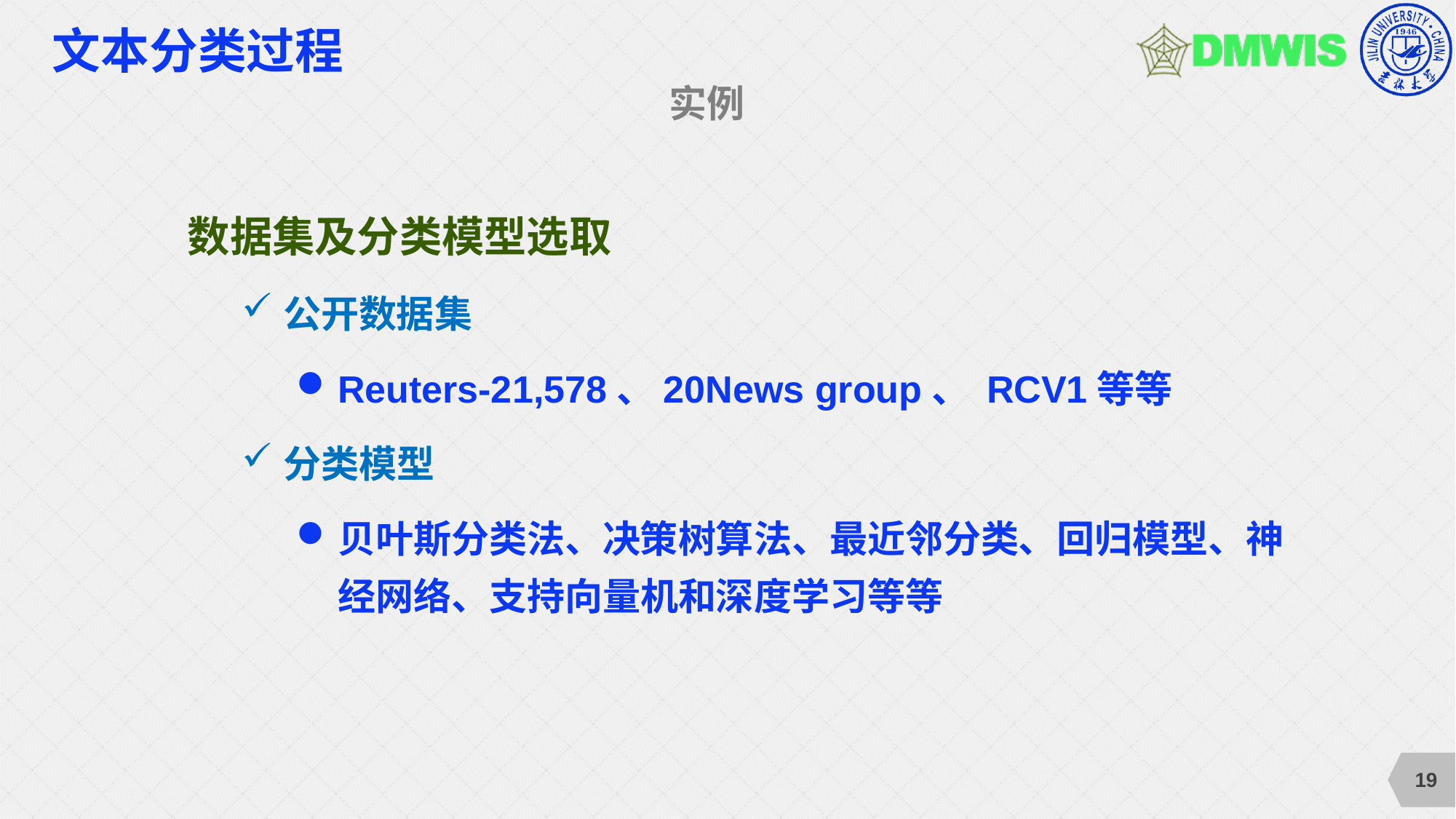

# 文本分类过程
实例
数据集及分类模型选取
公开数据集
Reuters-21,578、20News group、 RCV1等等
分类模型
贝叶斯分类法、决策树算法、最近邻分类、回归模型、神经网络、支持向量机和深度学习等等
19